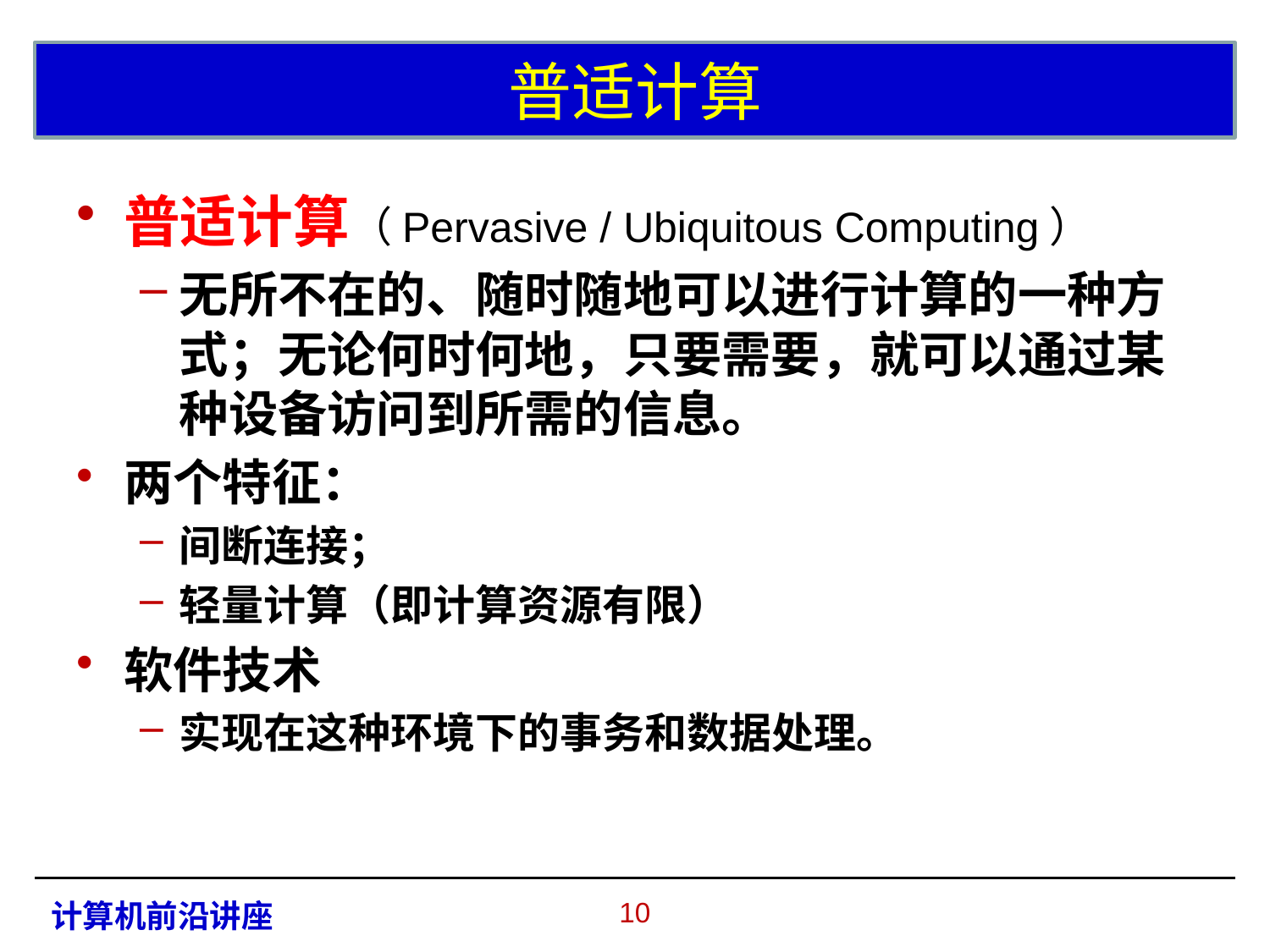

# 普适计算
普适计算（Pervasive / Ubiquitous Computing）
无所不在的、随时随地可以进行计算的一种方式；无论何时何地，只要需要，就可以通过某种设备访问到所需的信息。
两个特征：
间断连接；
轻量计算（即计算资源有限）
软件技术
实现在这种环境下的事务和数据处理。
10